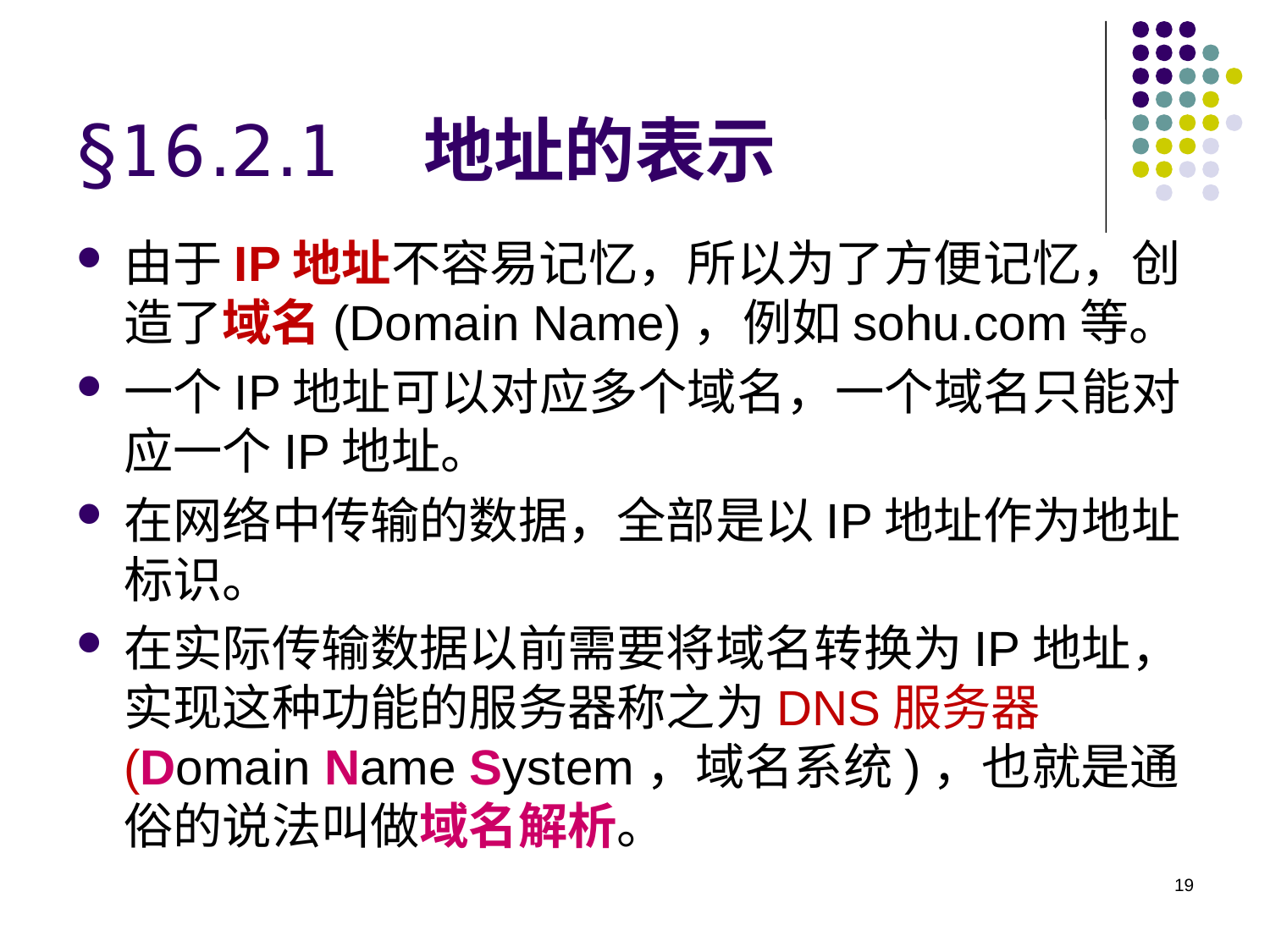

# §16.2.1   地址的表示
由于IP地址不容易记忆，所以为了方便记忆，创造了域名(Domain Name)，例如sohu.com等。
一个IP地址可以对应多个域名，一个域名只能对应一个IP地址。
在网络中传输的数据，全部是以IP地址作为地址标识。
在实际传输数据以前需要将域名转换为IP地址，实现这种功能的服务器称之为DNS服务器(Domain Name System，域名系统)，也就是通俗的说法叫做域名解析。
19